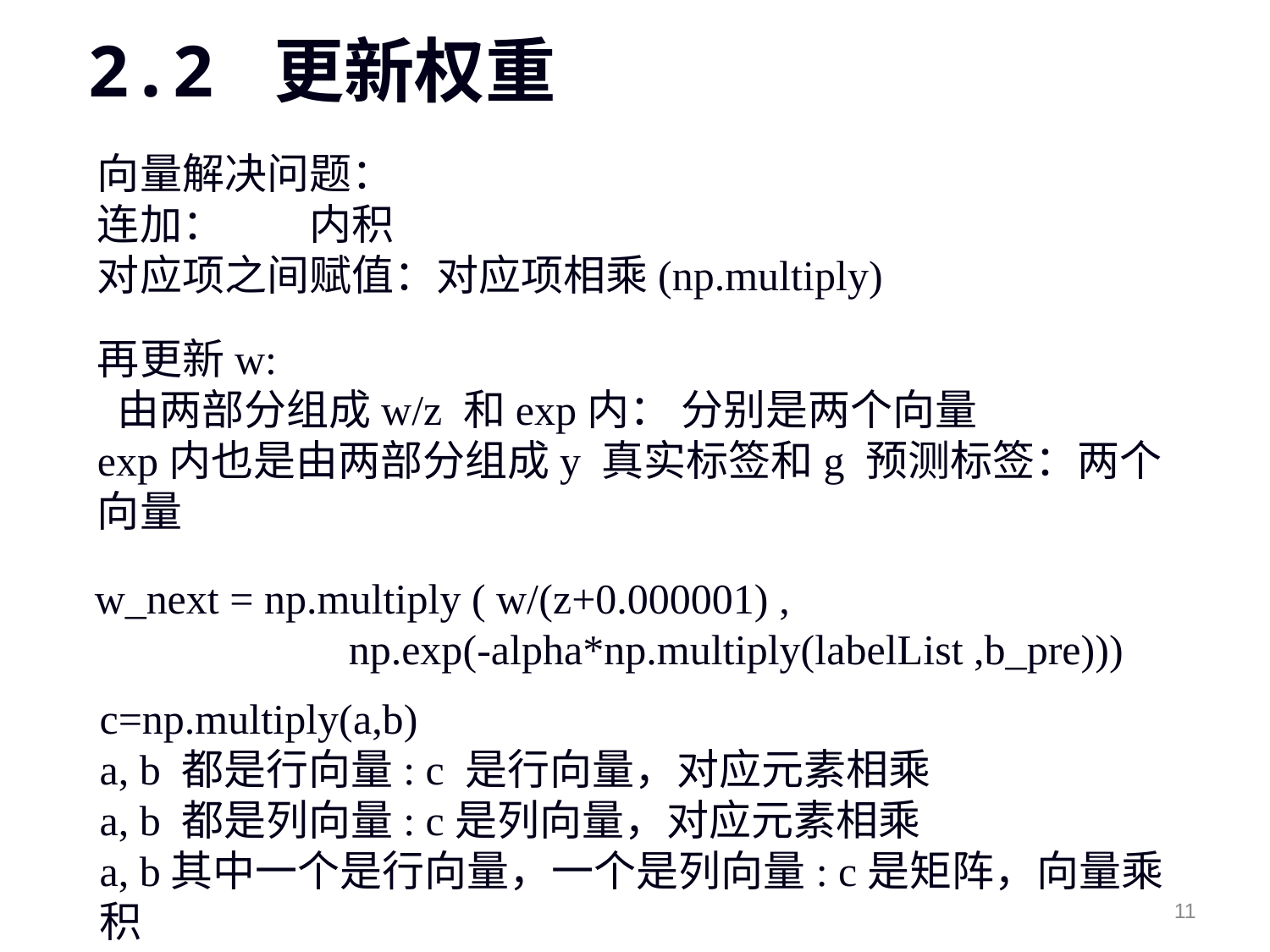

# 2.2 更新权重
向量解决问题：
连加：         内积
对应项之间赋值：对应项相乘(np.multiply)
再更新w:
 由两部分组成w/z 和exp内： 分别是两个向量
exp内也是由两部分组成y 真实标签和g 预测标签：两个向量
w_next = np.multiply ( w/(z+0.000001) ,
		np.exp(-alpha*np.multiply(labelList ,b_pre)))
c=np.multiply(a,b)
a, b 都是行向量: c 是行向量，对应元素相乘
a, b 都是列向量: c是列向量，对应元素相乘
a, b其中一个是行向量，一个是列向量: c是矩阵，向量乘积